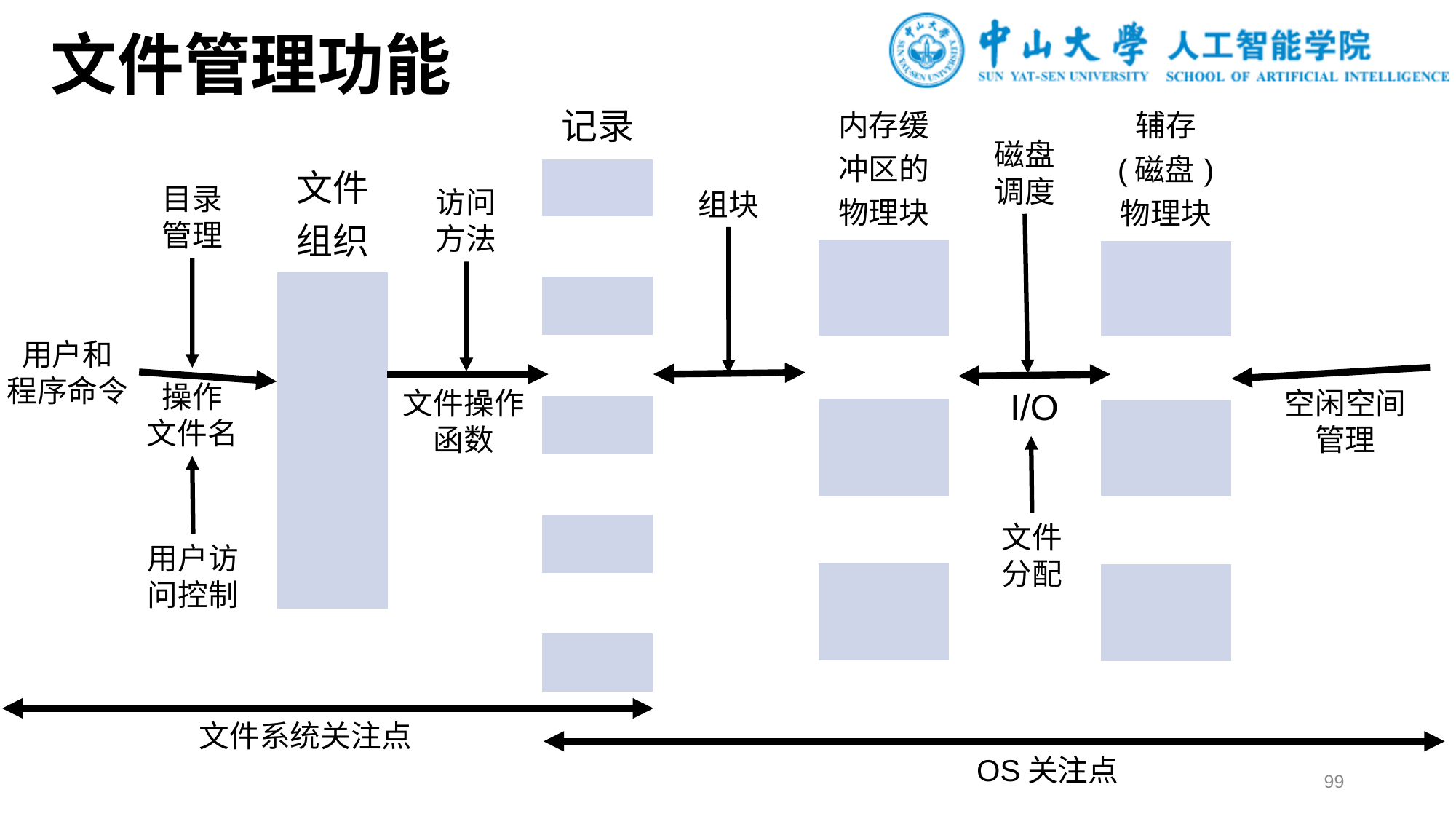

文件管理功能
| 记录 |
| --- |
|  |
|  |
|  |
|  |
|  |
|  |
|  |
|  |
|  |
| 内存缓冲区的物理块 |
| --- |
|  |
|  |
|  |
|  |
|  |
| 辅存 (磁盘) 物理块 |
| --- |
|  |
|  |
|  |
|  |
|  |
磁盘
调度
| 文件 组织 |
| --- |
|  |
目录
管理
访问
方法
组块
用户和
程序命令
操作
文件名
文件操作
函数
I/O
空闲空间
管理
文件
分配
用户访
问控制
文件系统关注点
OS关注点
99